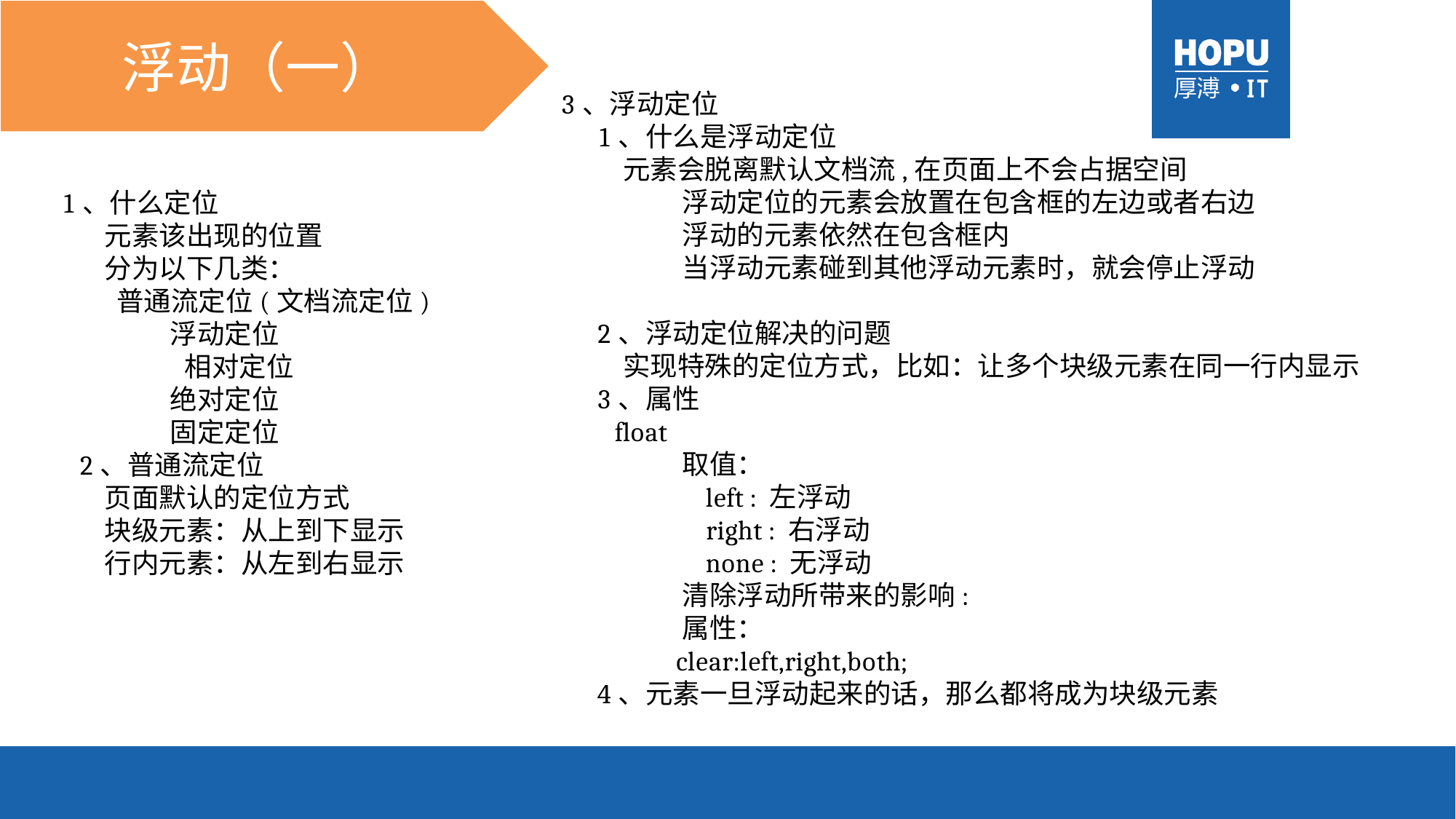

浮动（一）
3、浮动定位
      1、什么是浮动定位
         元素会脱离默认文档流,在页面上不会占据空间
	 浮动定位的元素会放置在包含框的左边或者右边
	 浮动的元素依然在包含框内
	 当浮动元素碰到其他浮动元素时，就会停止浮动

      2、浮动定位解决的问题
         实现特殊的定位方式，比如：让多个块级元素在同一行内显示
      3、属性
         float
	 取值：
	      left : 左浮动
	      right : 右浮动
	      none : 无浮动
	 清除浮动所带来的影响:
	 属性：
	 clear:left,right,both;
      4、元素一旦浮动起来的话，那么都将成为块级元素

1、什么定位
      元素该出现的位置
      分为以下几类：
        普通流定位(文档流定位)
	浮动定位
                   相对定位
	绝对定位
	固定定位
   2、普通流定位
      页面默认的定位方式
      块级元素：从上到下显示
      行内元素：从左到右显示